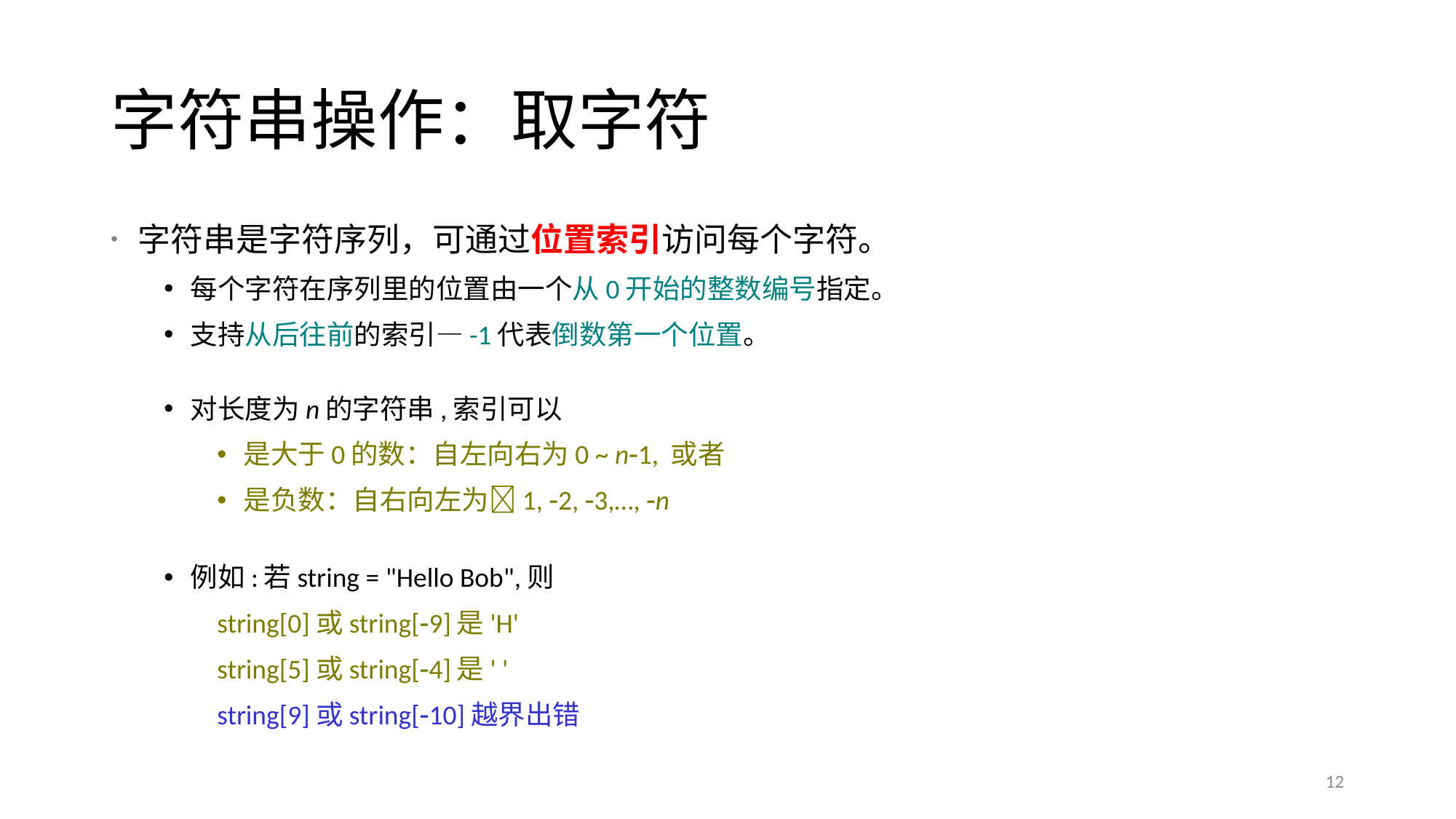

# 字符串操作：取字符
字符串是字符序列，可通过位置索引访问每个字符。
每个字符在序列里的位置由一个从0开始的整数编号指定。
支持从后往前的索引—-1代表倒数第一个位置。

对长度为n的字符串,索引可以
是大于0的数：自左向右为0 ~ n−1, 或者
是负数：自右向左为−1, −2, −3,…, −n

例如:若string = "Hello Bob",则
string[0]或string[−9]是'H'
string[5]或string[−4]是' '
string[9]或string[−10]越界出错

12